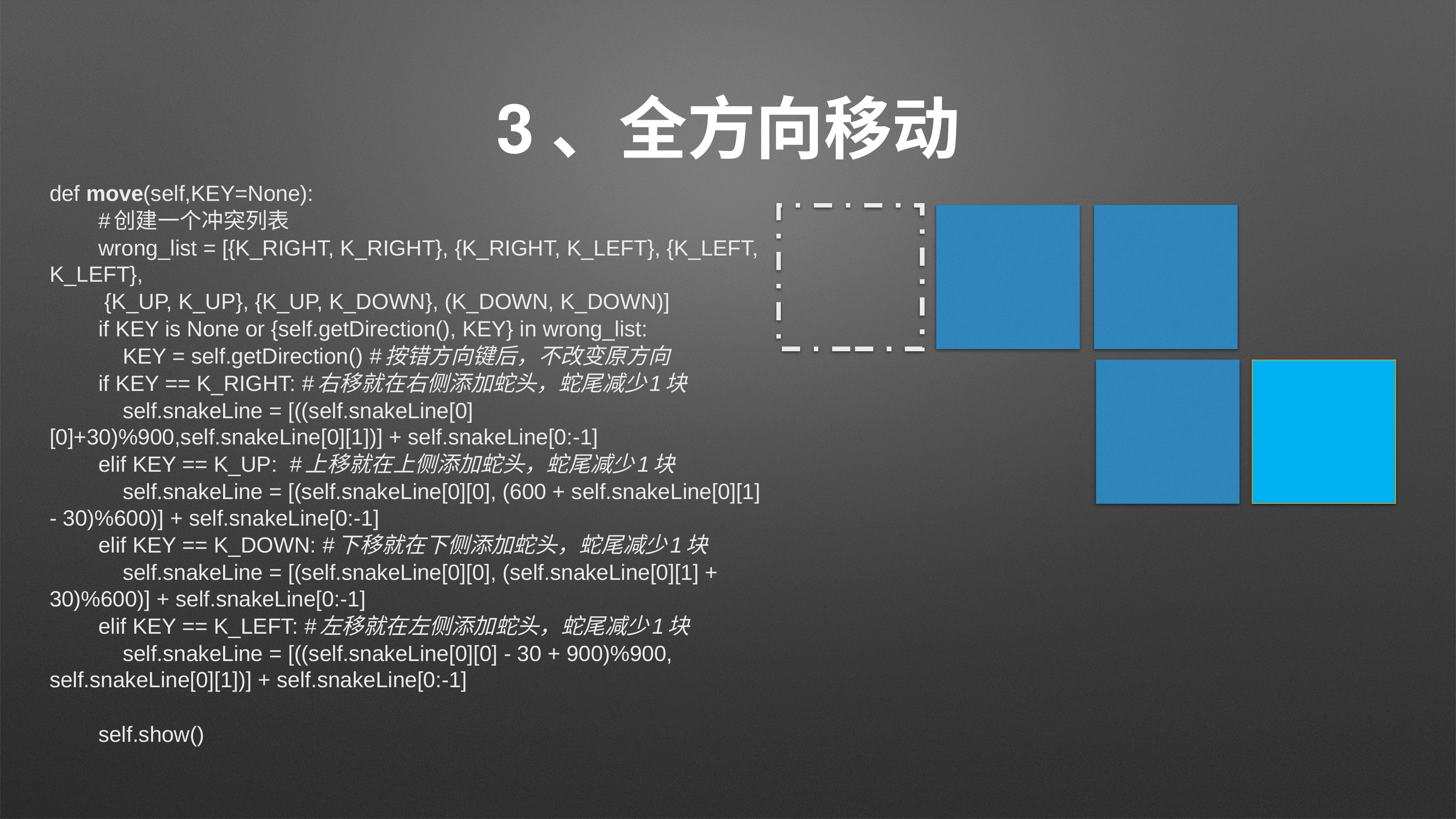

# 3、全方向移动
def move(self,KEY=None):
        #创建一个冲突列表
        wrong_list = [{K_RIGHT, K_RIGHT}, {K_RIGHT, K_LEFT}, {K_LEFT, K_LEFT},
         {K_UP, K_UP}, {K_UP, K_DOWN}, (K_DOWN, K_DOWN)]
        if KEY is None or {self.getDirection(), KEY} in wrong_list:
            KEY = self.getDirection() #按错方向键后，不改变原方向
        if KEY == K_RIGHT: #右移就在右侧添加蛇头，蛇尾减少1块
            self.snakeLine = [((self.snakeLine[0][0]+30)%900,self.snakeLine[0][1])] + self.snakeLine[0:-1]
        elif KEY == K_UP:  #上移就在上侧添加蛇头，蛇尾减少1块
            self.snakeLine = [(self.snakeLine[0][0], (600 + self.snakeLine[0][1] - 30)%600)] + self.snakeLine[0:-1]
        elif KEY == K_DOWN: #下移就在下侧添加蛇头，蛇尾减少1块
            self.snakeLine = [(self.snakeLine[0][0], (self.snakeLine[0][1] + 30)%600)] + self.snakeLine[0:-1]
        elif KEY == K_LEFT: #左移就在左侧添加蛇头，蛇尾减少1块
            self.snakeLine = [((self.snakeLine[0][0] - 30 + 900)%900, self.snakeLine[0][1])] + self.snakeLine[0:-1]

        self.show()